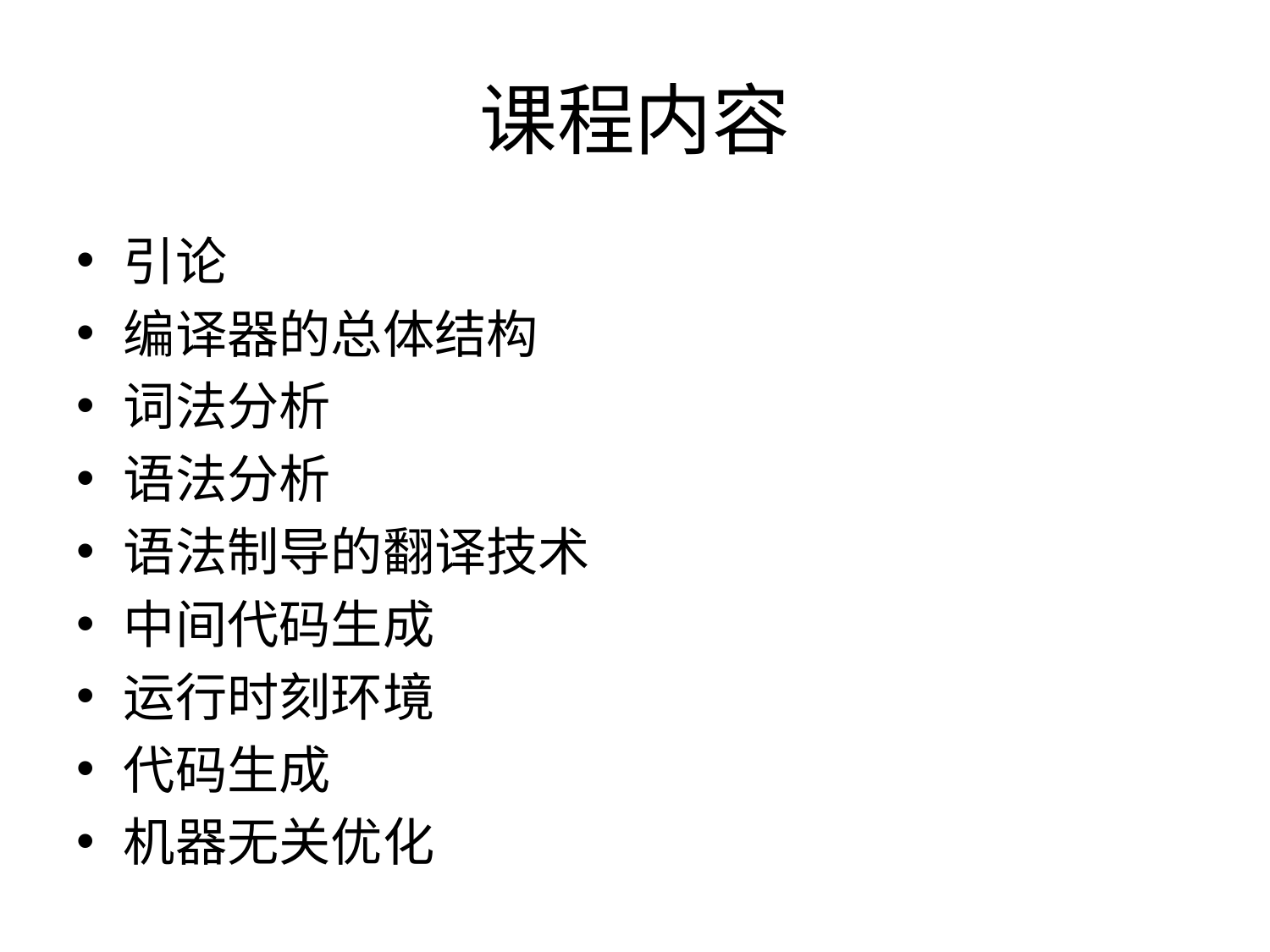

# 课程内容
引论
编译器的总体结构
词法分析
语法分析
语法制导的翻译技术
中间代码生成
运行时刻环境
代码生成
机器无关优化